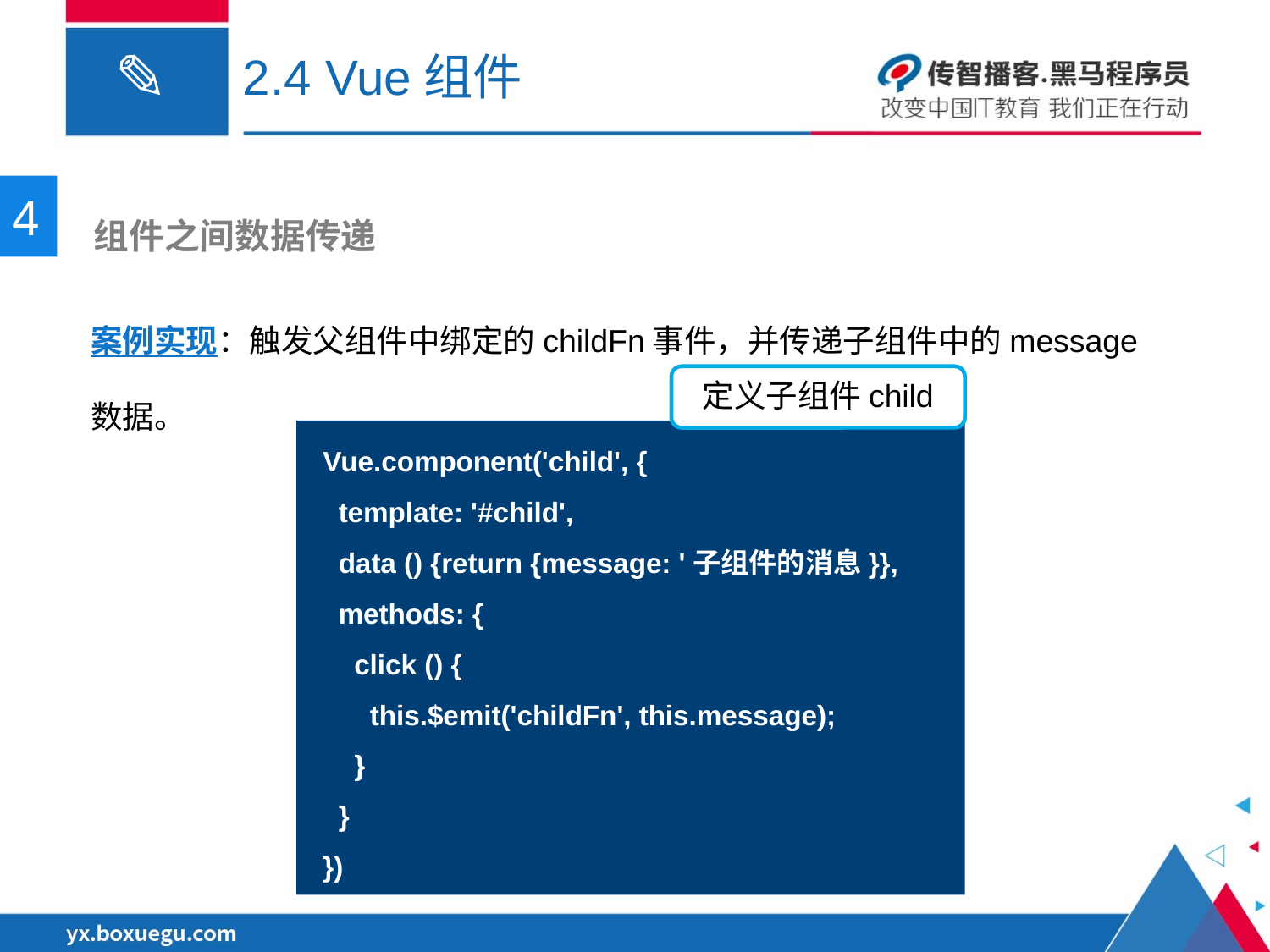

# 2.4 Vue组件

4
  组件之间数据传递
案例实现：触发父组件中绑定的childFn事件，并传递子组件中的message数据。
定义子组件child

Vue.component('child', {
  template: '#child',
  data () {return {message: '子组件的消息}},
  methods: {
    click () {
      this.$emit('childFn', this.message);
    }
  }
})